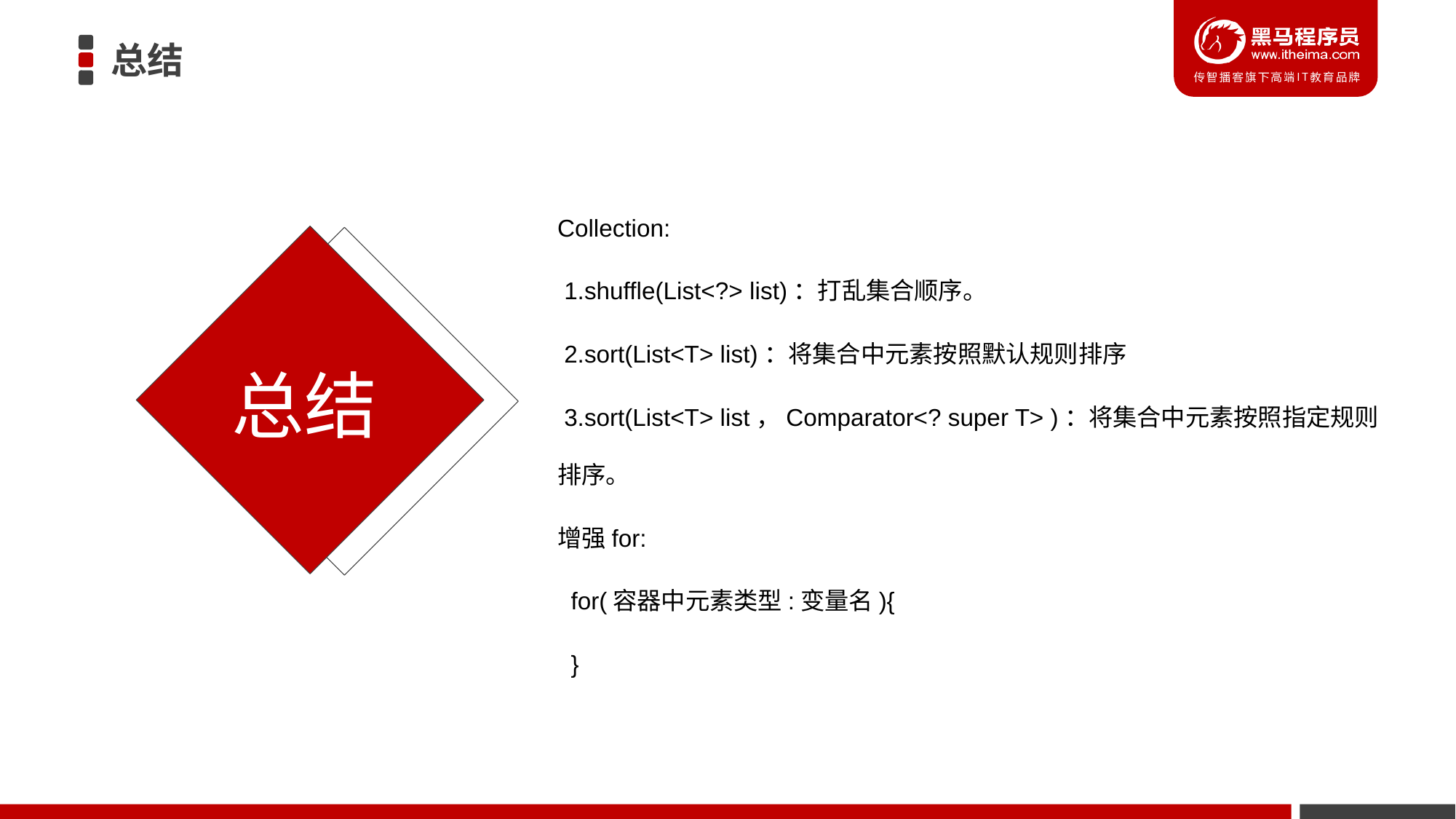

# 总结
Collection:
 1.shuffle(List<?> list)：打乱集合顺序。
 2.sort(List<T> list)：将集合中元素按照默认规则排序
 3.sort(List<T> list，Comparator<? super T> )：将集合中元素按照指定规则排序。
增强for:
  for(容器中元素类型:变量名){
  }